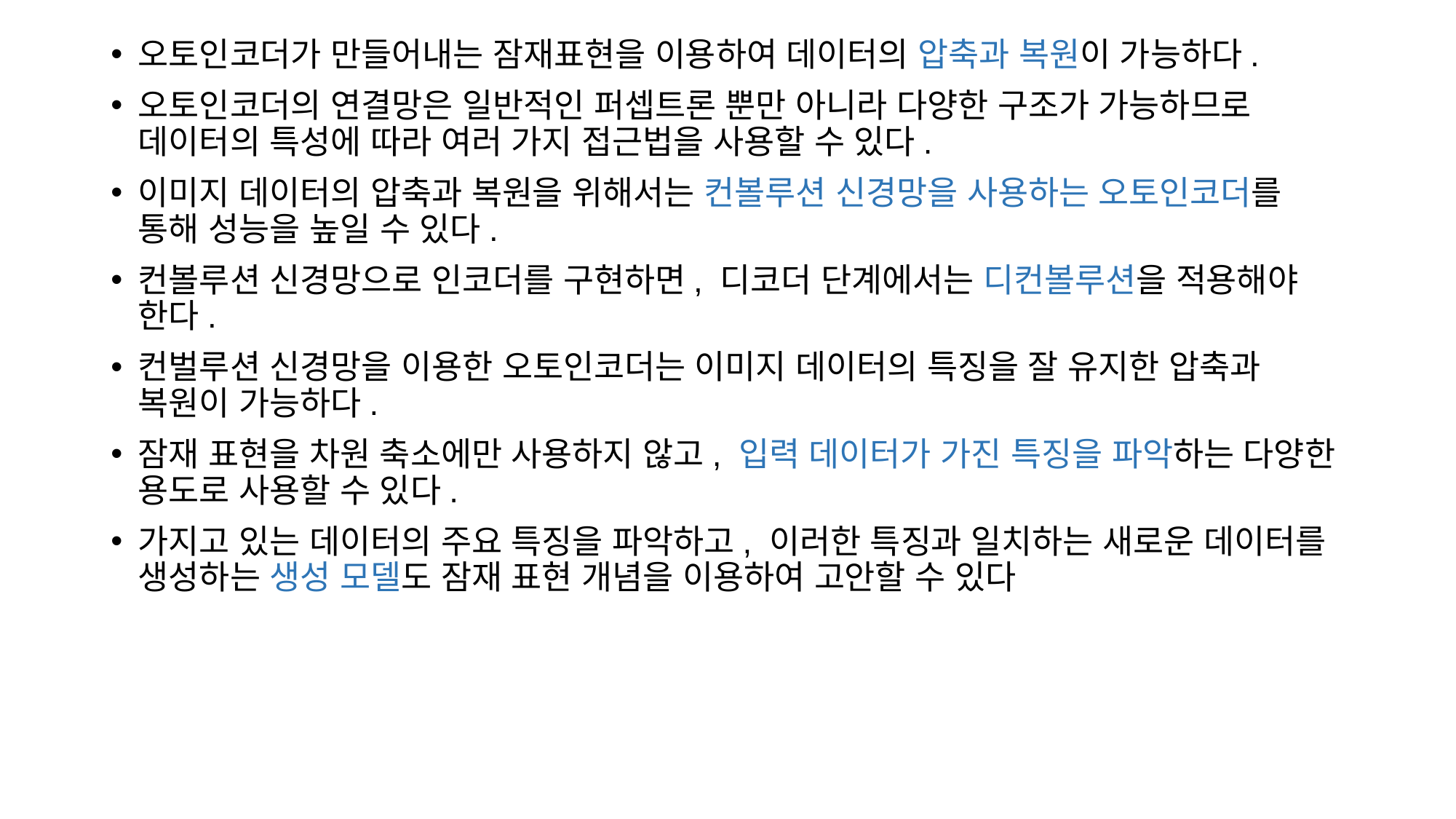

오토인코더가 만들어내는 잠재표현을 이용하여 데이터의 압축과 복원이 가능하다.
오토인코더의 연결망은 일반적인 퍼셉트론 뿐만 아니라 다양한 구조가 가능하므로 데이터의 특성에 따라 여러 가지 접근법을 사용할 수 있다.
이미지 데이터의 압축과 복원을 위해서는 컨볼루션 신경망을 사용하는 오토인코더를 통해 성능을 높일 수 있다.
컨볼루션 신경망으로 인코더를 구현하면, 디코더 단계에서는 디컨볼루션을 적용해야 한다.
컨벌루션 신경망을 이용한 오토인코더는 이미지 데이터의 특징을 잘 유지한 압축과 복원이 가능하다.
잠재 표현을 차원 축소에만 사용하지 않고, 입력 데이터가 가진 특징을 파악하는 다양한 용도로 사용할 수 있다.
가지고 있는 데이터의 주요 특징을 파악하고, 이러한 특징과 일치하는 새로운 데이터를 생성하는 생성 모델도 잠재 표현 개념을 이용하여 고안할 수 있다